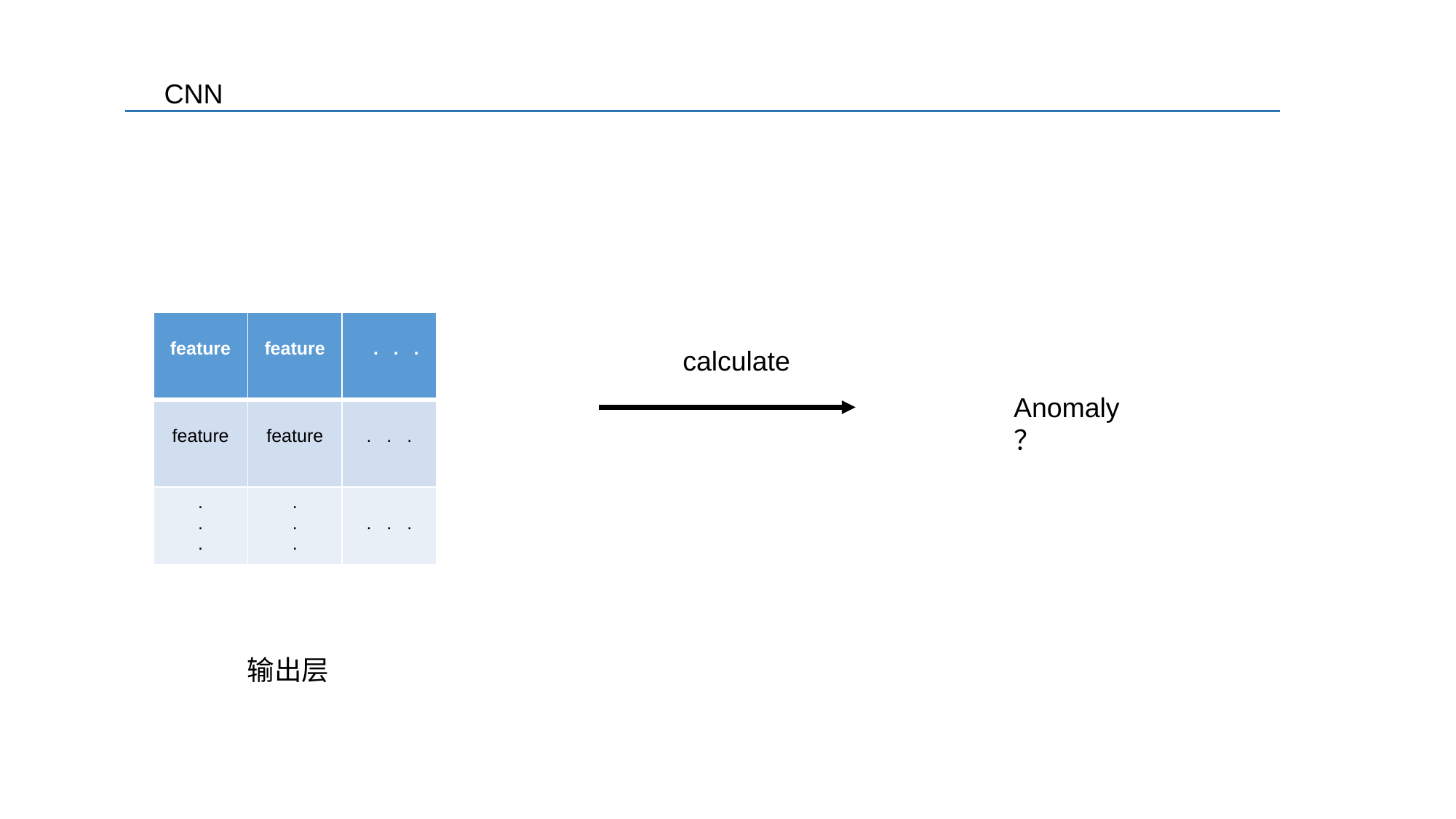

CNN
| feature | feature | . . . |
| --- | --- | --- |
| feature | feature | . . . |
| . . . | . . . | . . . |
calculate
Anomaly？
输出层